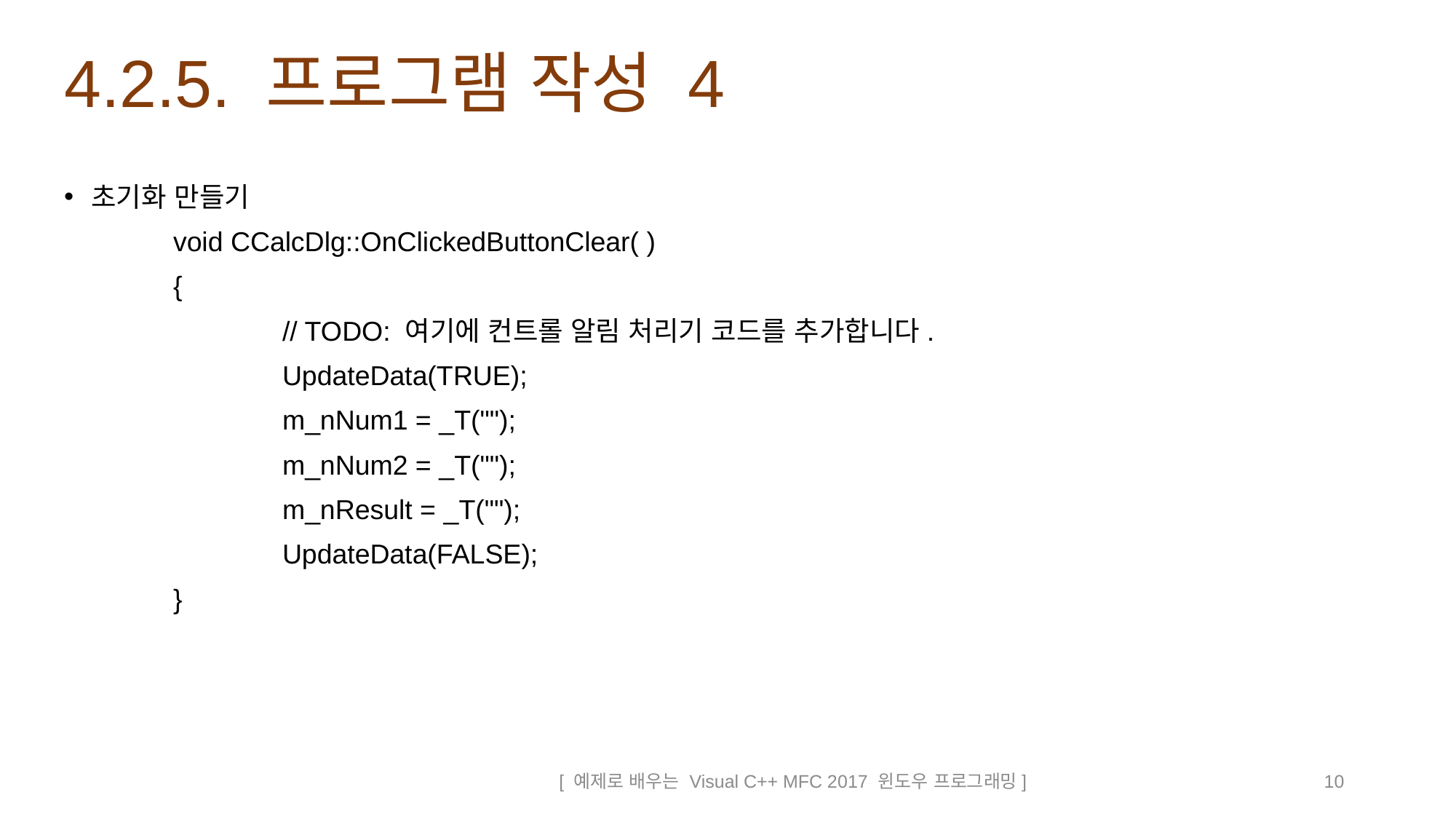

# 4.2.5. 프로그램 작성 4

초기화 만들기
	void CCalcDlg::OnClickedButtonClear( )
	{
		// TODO: 여기에 컨트롤 알림 처리기 코드를 추가합니다.
		UpdateData(TRUE);
		m_nNum1 = _T("");
		m_nNum2 = _T("");
		m_nResult = _T("");
		UpdateData(FALSE);
	}

[ 예제로 배우는 Visual C++ MFC 2017 윈도우 프로그래밍]
10